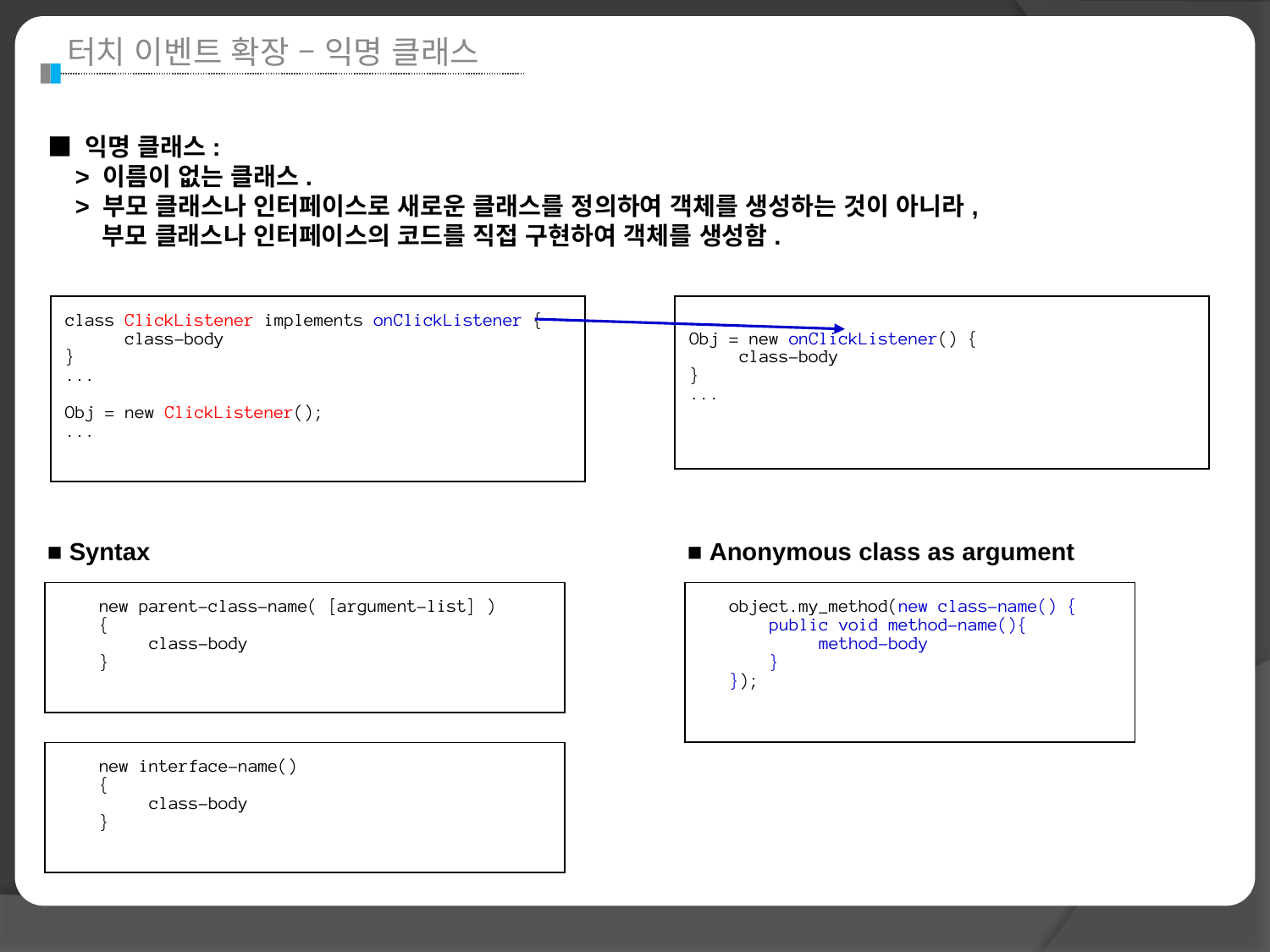

터치 이벤트 확장 – 익명 클래스

■ 익명 클래스:
    > 이름이 없는 클래스.
    > 부모 클래스나 인터페이스로 새로운 클래스를 정의하여 객체를 생성하는 것이 아니라,
       부모 클래스나 인터페이스의 코드를 직접 구현하여 객체를 생성함.
| class ClickListener implements onClickListener { class-body } ... Obj = new ClickListener(); ... |
| --- |
| Obj = new onClickListener() { class-body } ... |
| --- |
■ Syntax
■ Anonymous class as argument
| new parent-class-name( [argument-list] ) { class-body } |
| --- |
| object.my\_method(new class-name() { public void method-name(){ method-body } }); |
| --- |
| new interface-name() { class-body } |
| --- |